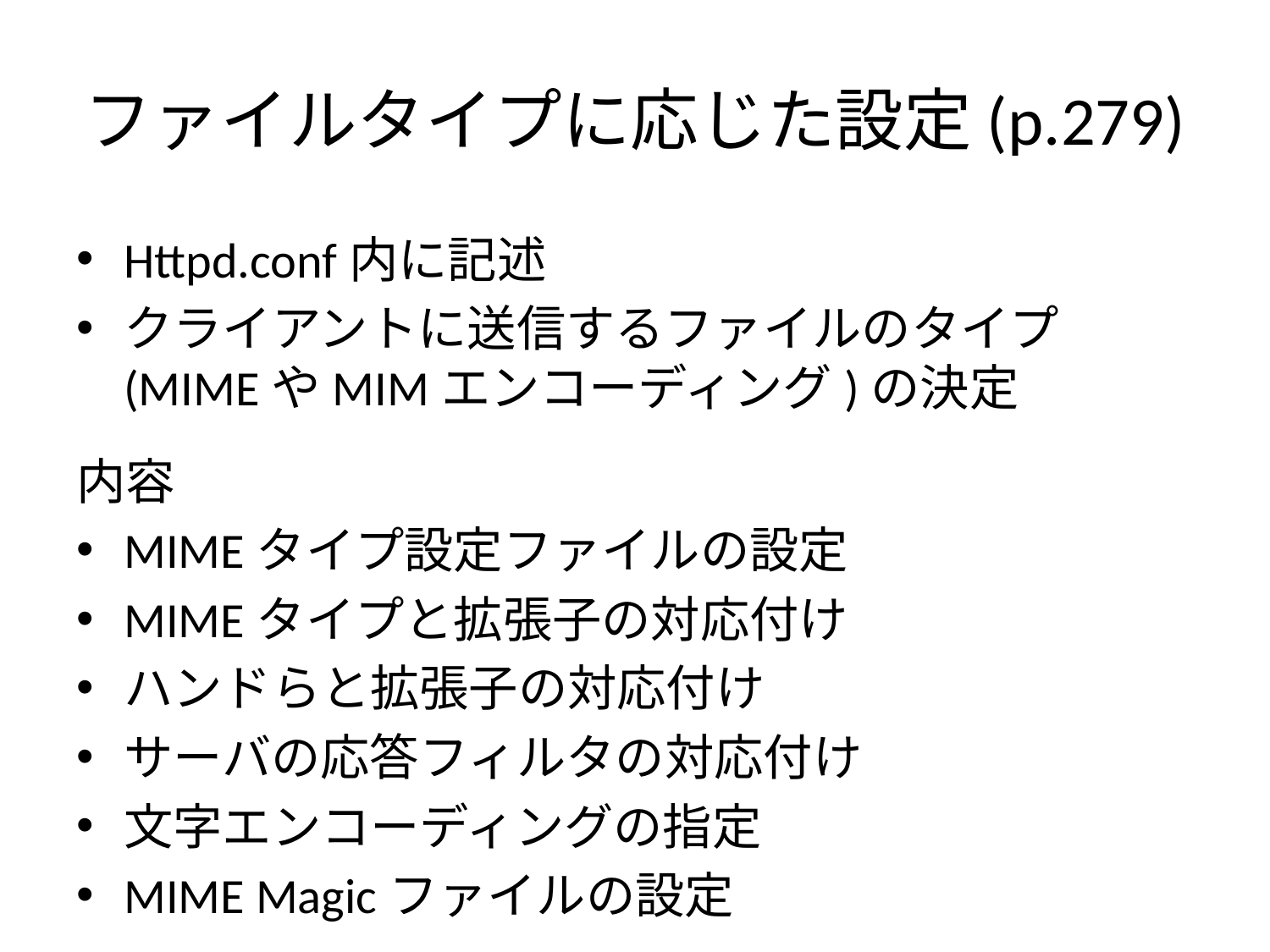

# ファイルタイプに応じた設定(p.279)
Httpd.conf内に記述
クライアントに送信するファイルのタイプ(MIMEやMIMエンコーディング)の決定

内容
MIMEタイプ設定ファイルの設定
MIMEタイプと拡張子の対応付け
ハンドらと拡張子の対応付け
サーバの応答フィルタの対応付け
文字エンコーディングの指定
MIME Magicファイルの設定